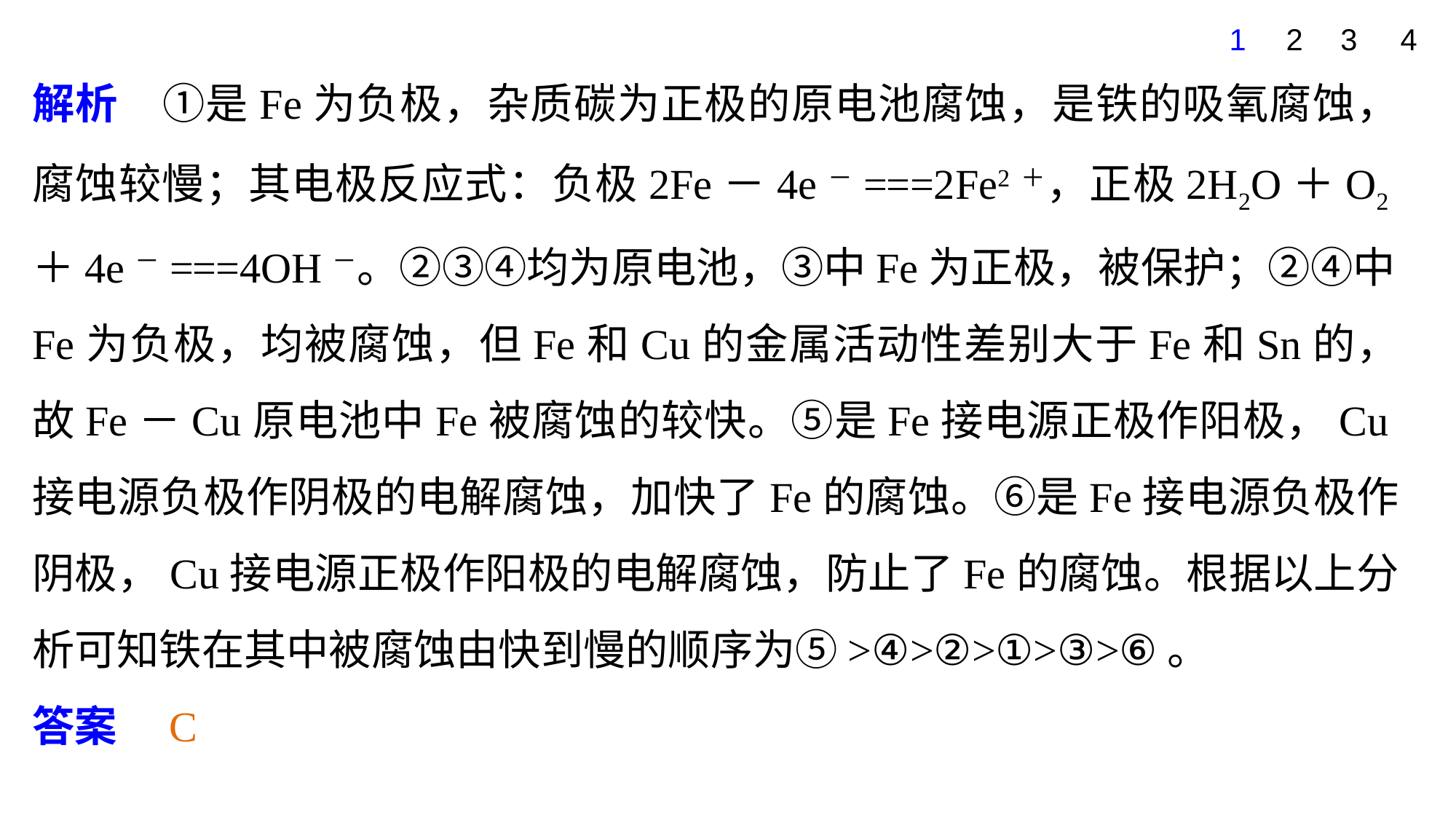

1
2
3
4
解析　①是Fe为负极，杂质碳为正极的原电池腐蚀，是铁的吸氧腐蚀，腐蚀较慢；其电极反应式：负极2Fe－4e－===2Fe2＋，正极2H2O＋O2＋4e－===4OH－。②③④均为原电池，③中Fe为正极，被保护；②④中Fe为负极，均被腐蚀，但Fe和Cu的金属活动性差别大于Fe和Sn的，故Fe－Cu原电池中Fe被腐蚀的较快。⑤是Fe接电源正极作阳极，Cu接电源负极作阴极的电解腐蚀，加快了Fe的腐蚀。⑥是Fe接电源负极作阴极，Cu接电源正极作阳极的电解腐蚀，防止了Fe的腐蚀。根据以上分析可知铁在其中被腐蚀由快到慢的顺序为⑤>④>②>①>③>⑥。
答案　C